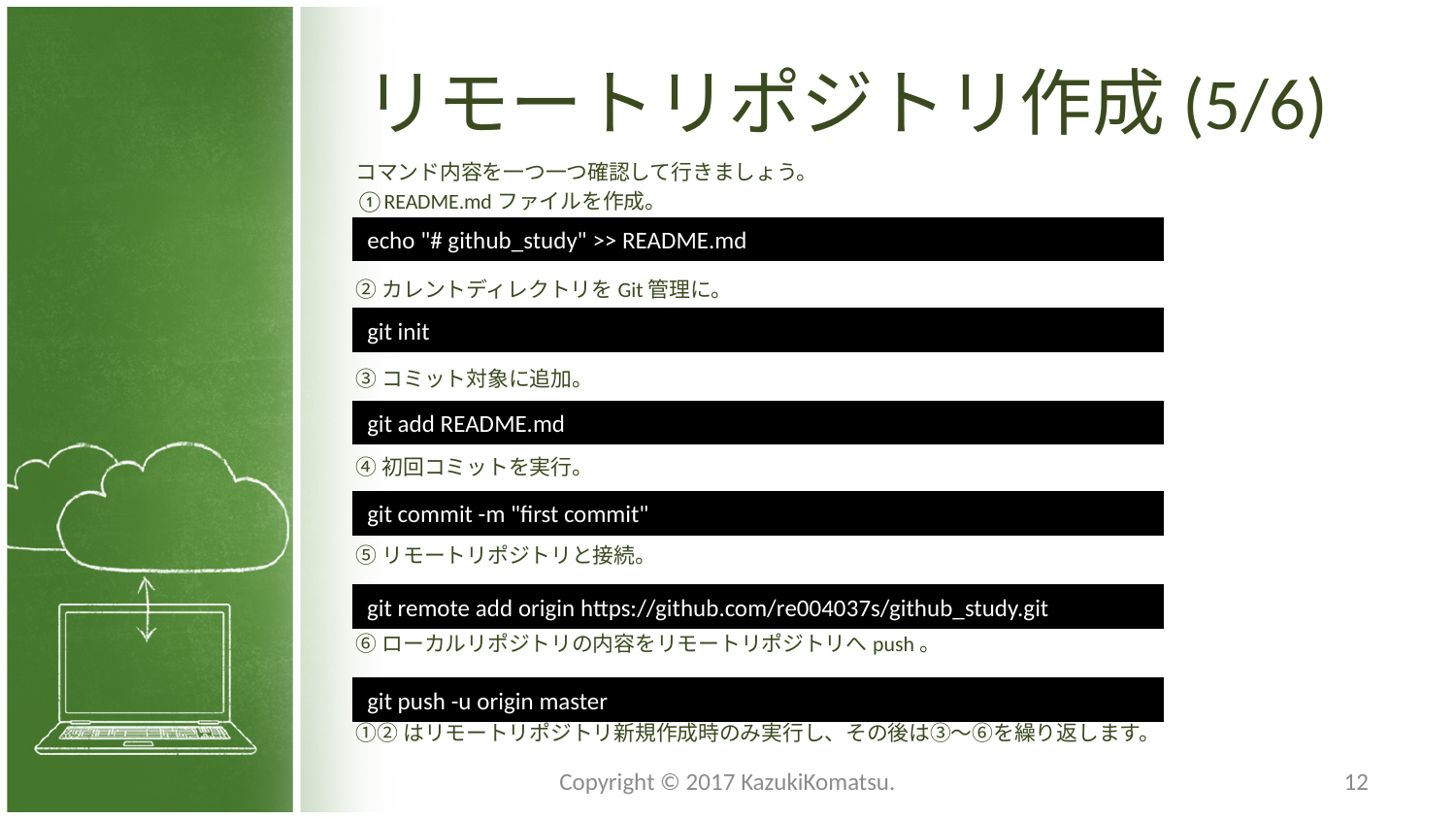

# リモートリポジトリ作成(5/6)
コマンド内容を一つ一つ確認して行きましょう。
①README.mdファイルを作成。

②カレントディレクトリをGit管理に。

③コミット対象に追加。

④初回コミットを実行。

⑤リモートリポジトリと接続。

⑥ローカルリポジトリの内容をリモートリポジトリへpush。

①②はリモートリポジトリ新規作成時のみ実行し、その後は③～⑥を繰り返します。
echo "# github_study" >> README.md
git init
git add README.md
git commit -m "first commit"
git remote add origin https://github.com/re004037s/github_study.git
git push -u origin master
Copyright © 2017 KazukiKomatsu.
12